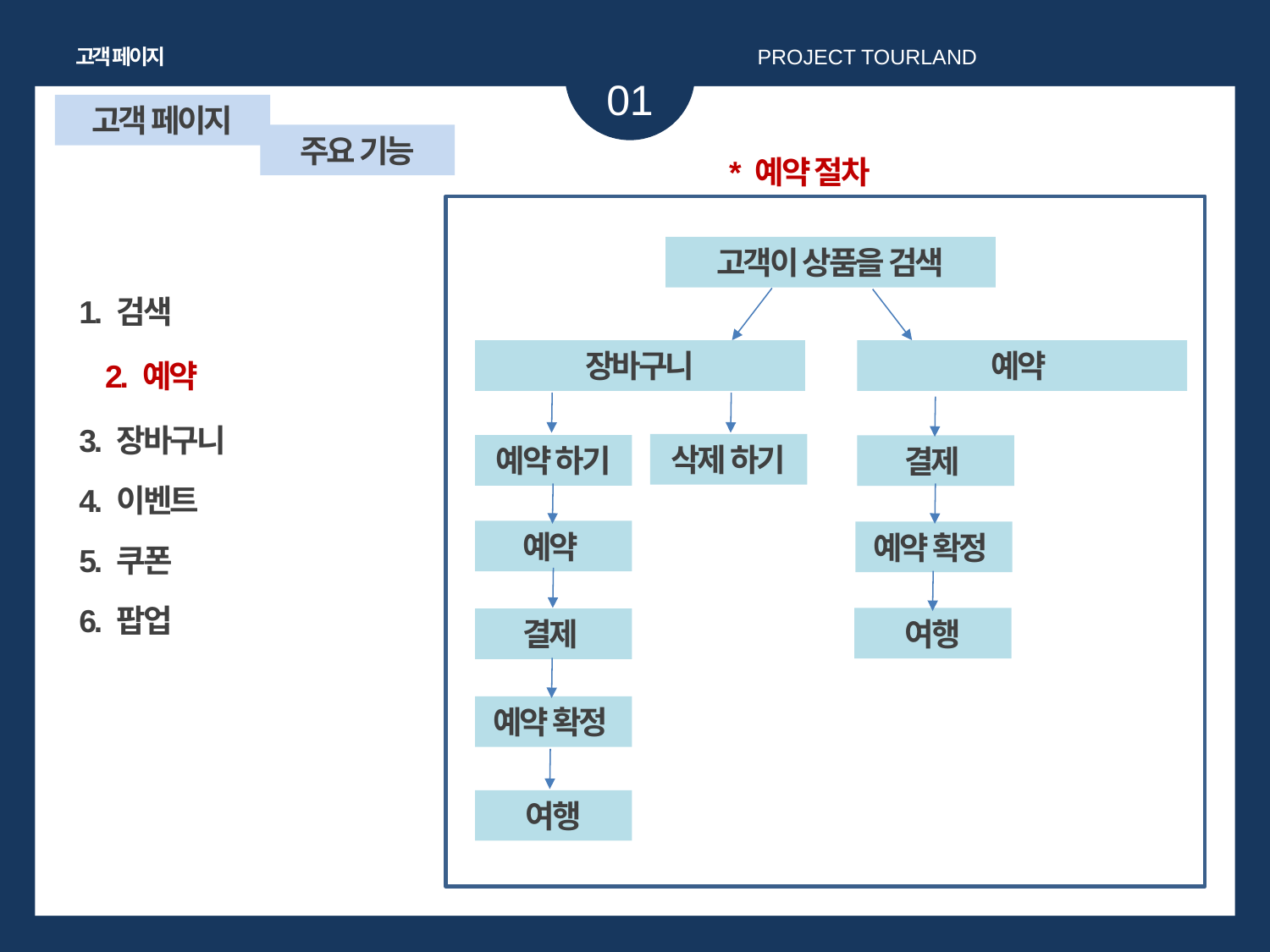

고객 페이지
PROJECT TOURLAND
01

고객 페이지
주요 기능
* 예약 절차

고객이 상품을 검색
장바구니
예약
삭제 하기
예약 하기
결제
예약
예약 확정
여행
결제
예약 확정
여행
1. 검색
    2. 예약
소제
3. 장바구니
소제목
4. 이벤트
5. 쿠폰
6. 팝업